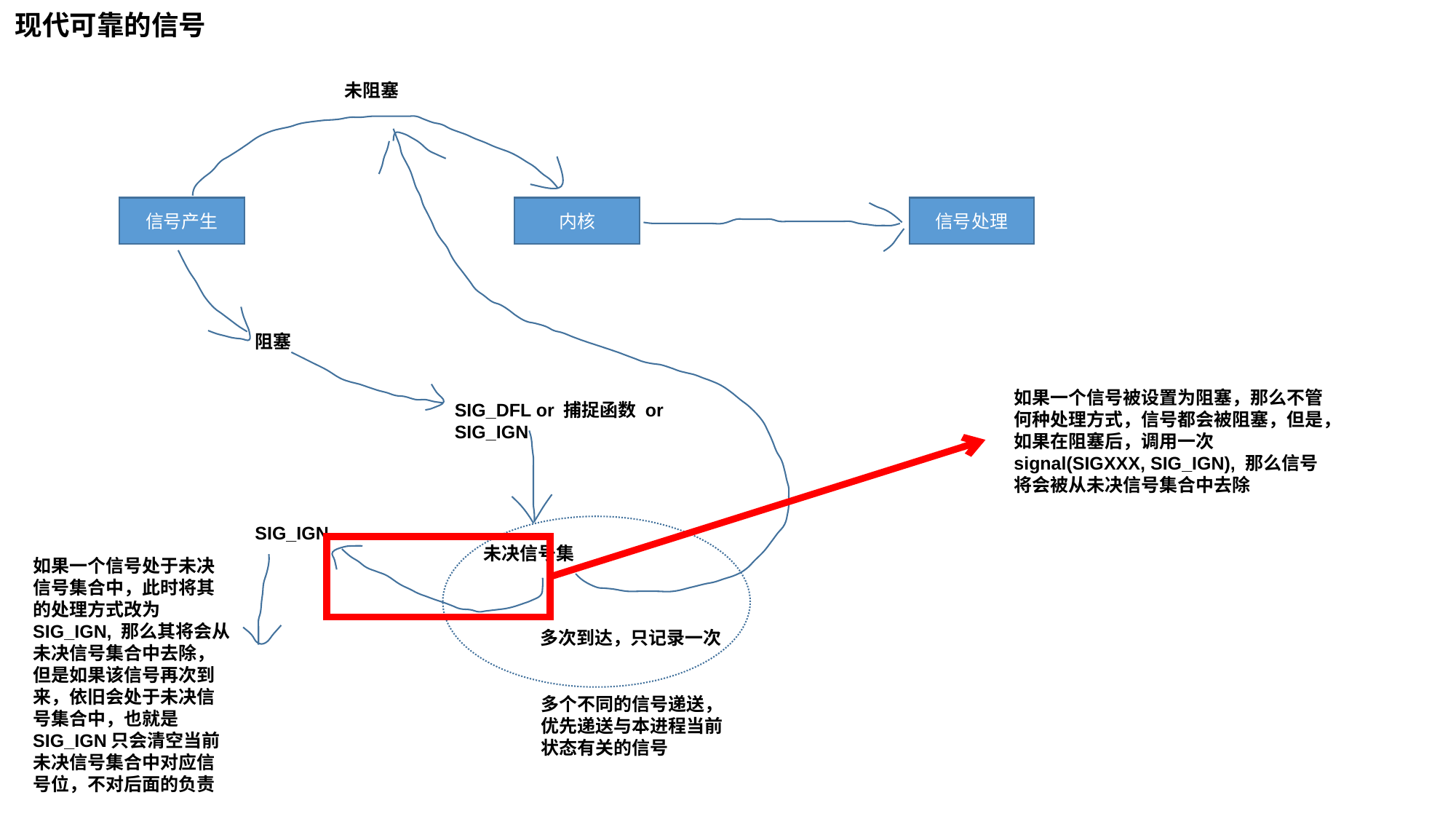

现代可靠的信号
未阻塞

信号产生
内核
信号处理

阻塞

如果一个信号被设置为阻塞，那么不管何种处理方式，信号都会被阻塞，但是，如果在阻塞后，调用一次
signal(SIGXXX, SIG_IGN), 那么信号将会被从未决信号集合中去除

SIG_DFL or 捕捉函数 or SIG_IGN

SIG_IGN

未决信号集

如果一个信号处于未决信号集合中，此时将其的处理方式改为SIG_IGN, 那么其将会从未决信号集合中去除，但是如果该信号再次到来，依旧会处于未决信号集合中，也就是SIG_IGN只会清空当前未决信号集合中对应信号位，不对后面的负责

多次到达，只记录一次

多个不同的信号递送，优先递送与本进程当前状态有关的信号